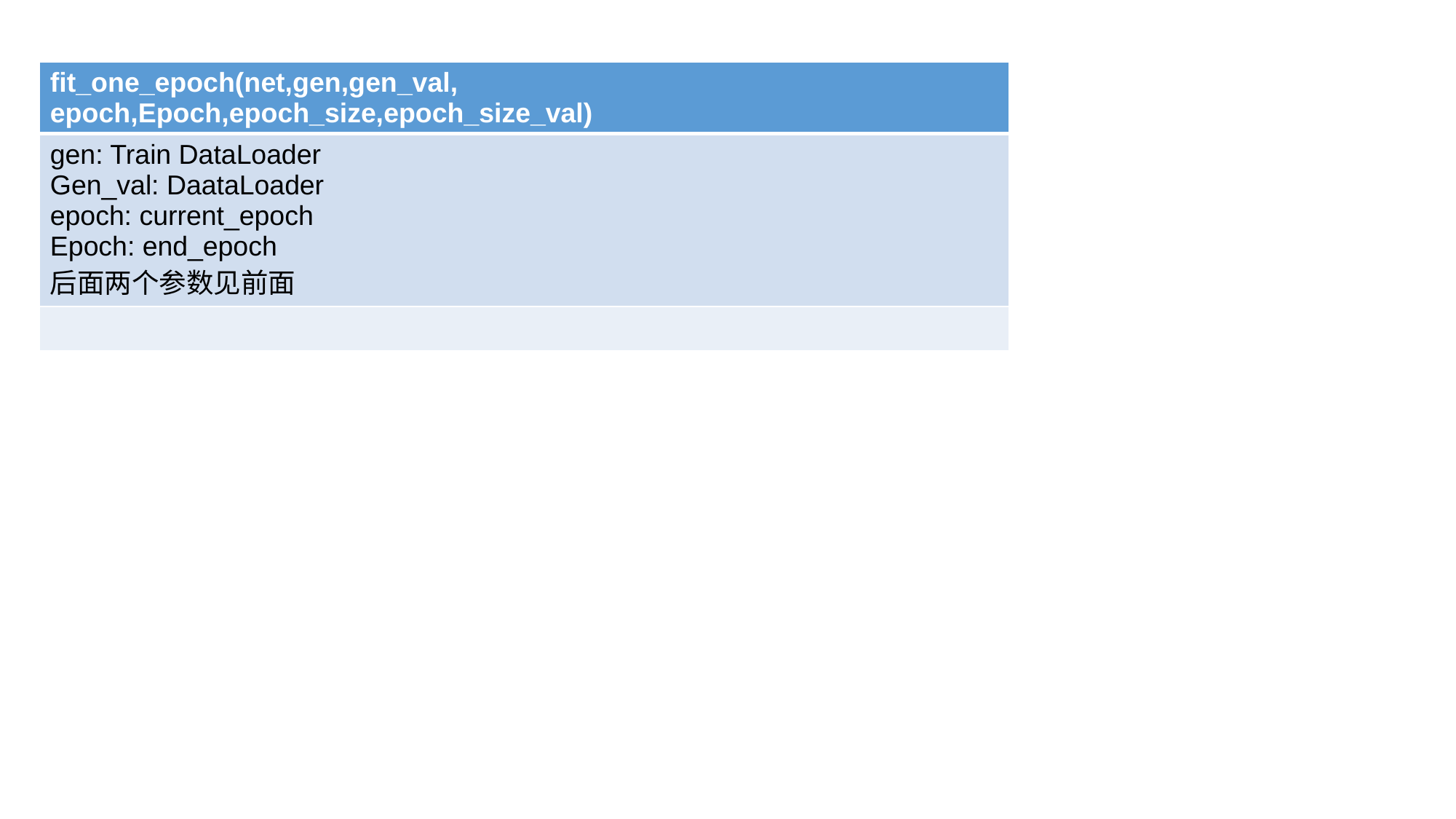

| fit\_one\_epoch(net,gen,gen\_val, epoch,Epoch,epoch\_size,epoch\_size\_val) |
| --- |
| gen: Train DataLoader Gen\_val: DaataLoader epoch: current\_epoch Epoch: end\_epoch 后面两个参数见前面 |
|  |